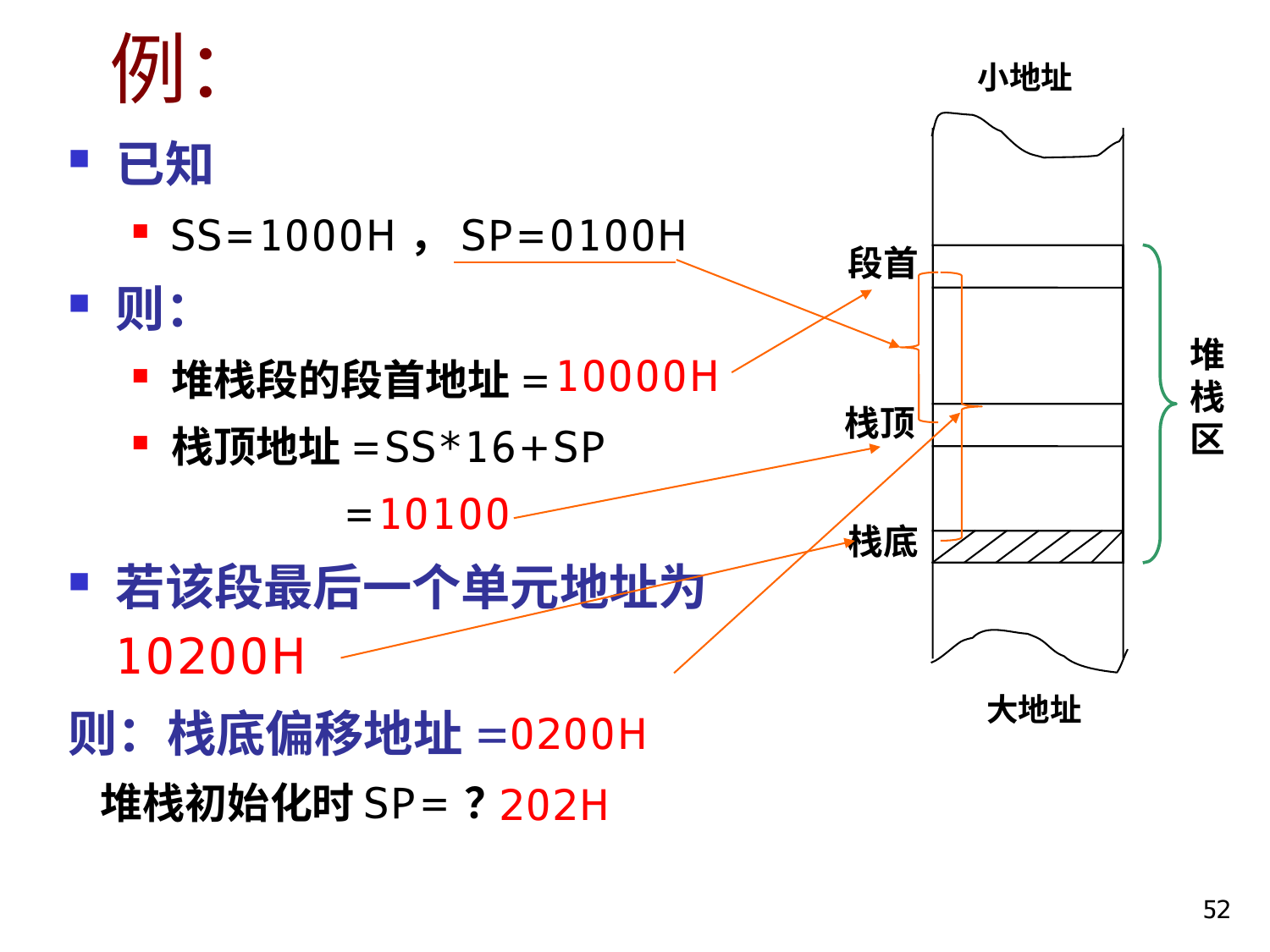

# 例：
小地址

段首

堆栈区
栈顶

栈底

已知
SS=1000H，SP=0100H
则：
堆栈段的段首地址=
栈顶地址=SS*16+SP
                 =10100
若该段最后一个单元地址为10200H
则：栈底偏移地址=

10000H
大地址
0200H
堆栈初始化时SP=？
202H
52